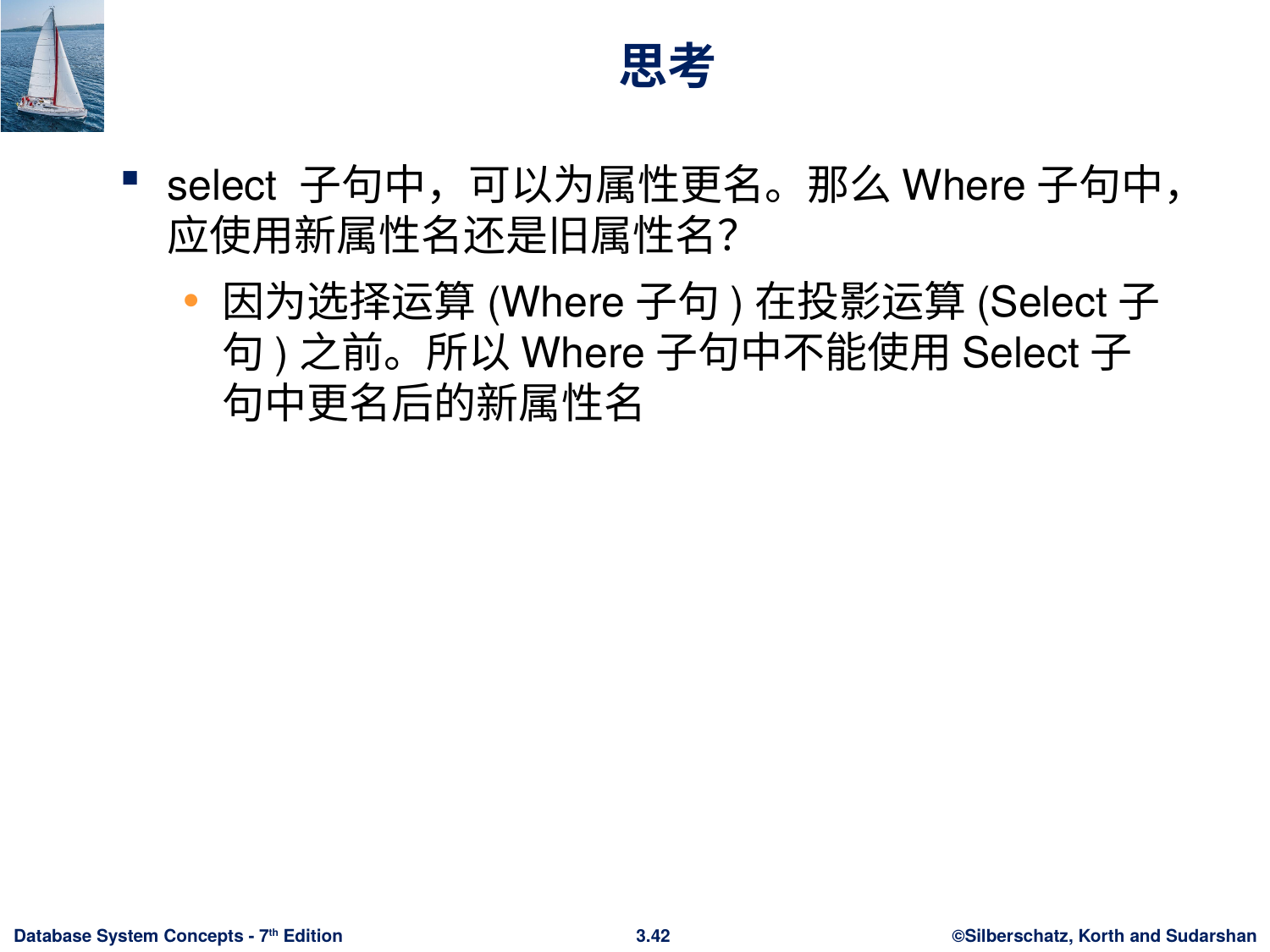

# 思考
select 子句中，可以为属性更名。那么Where子句中，应使用新属性名还是旧属性名？
因为选择运算(Where子句)在投影运算(Select子句)之前。所以Where子句中不能使用Select子句中更名后的新属性名